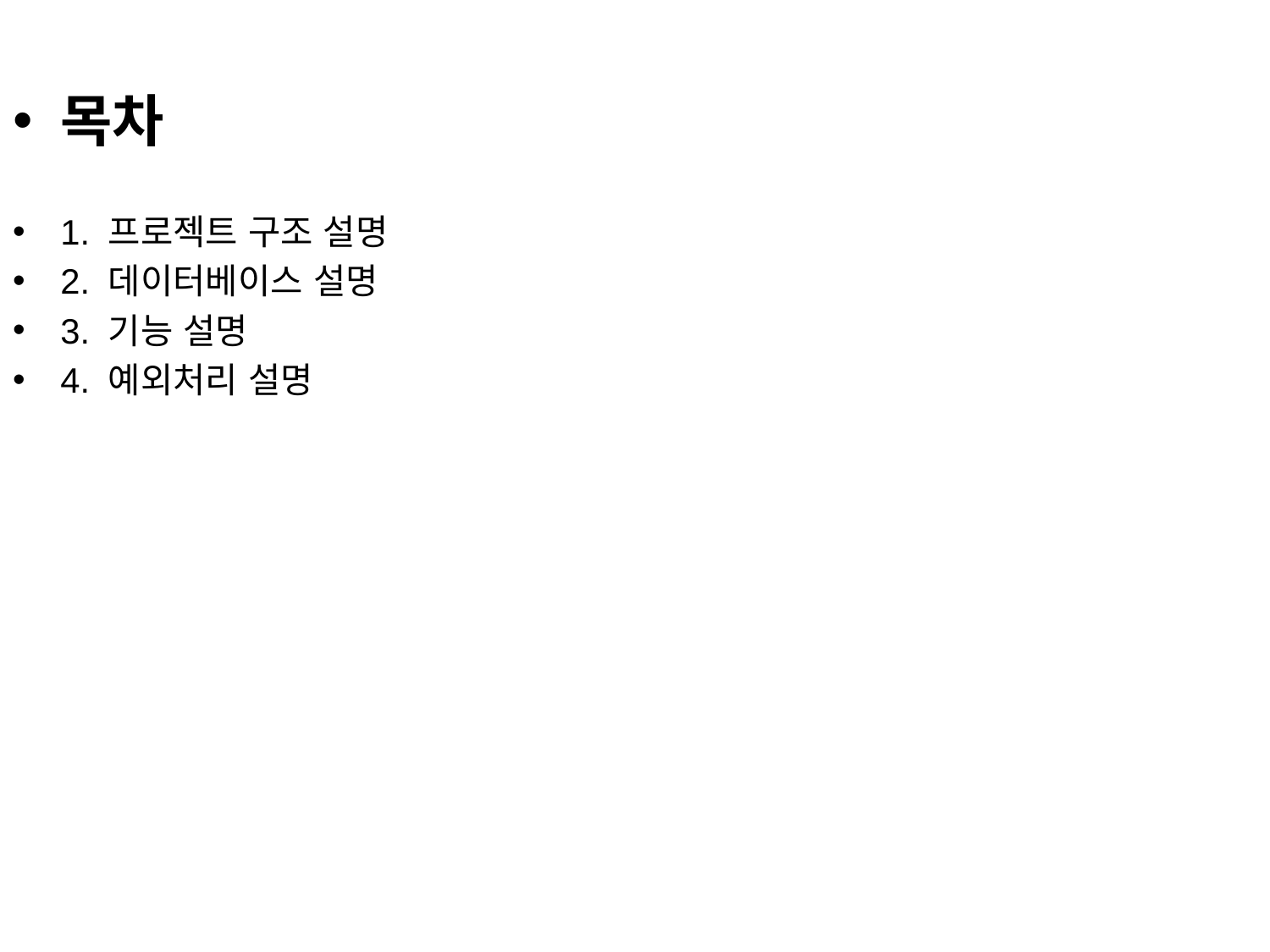

목차

1. 프로젝트 구조 설명
2. 데이터베이스 설명
3. 기능 설명
4. 예외처리 설명